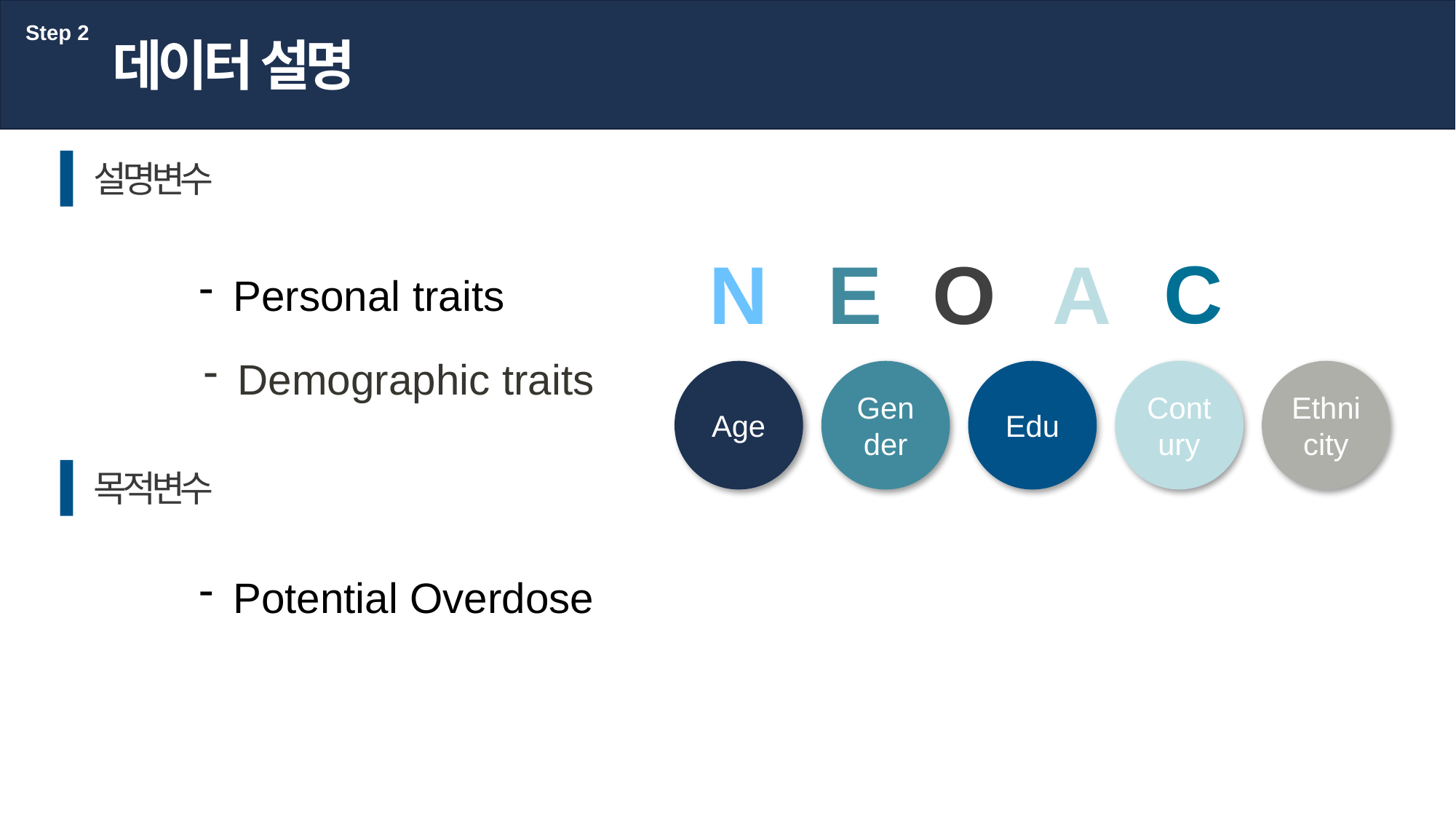

Step 2
데이터 설명

설명변수
C
N
E
O
A
Personal traits
Demographic traits
Age
Gender
Edu
Contury
Ethnicity

목적변수
Potential Overdose